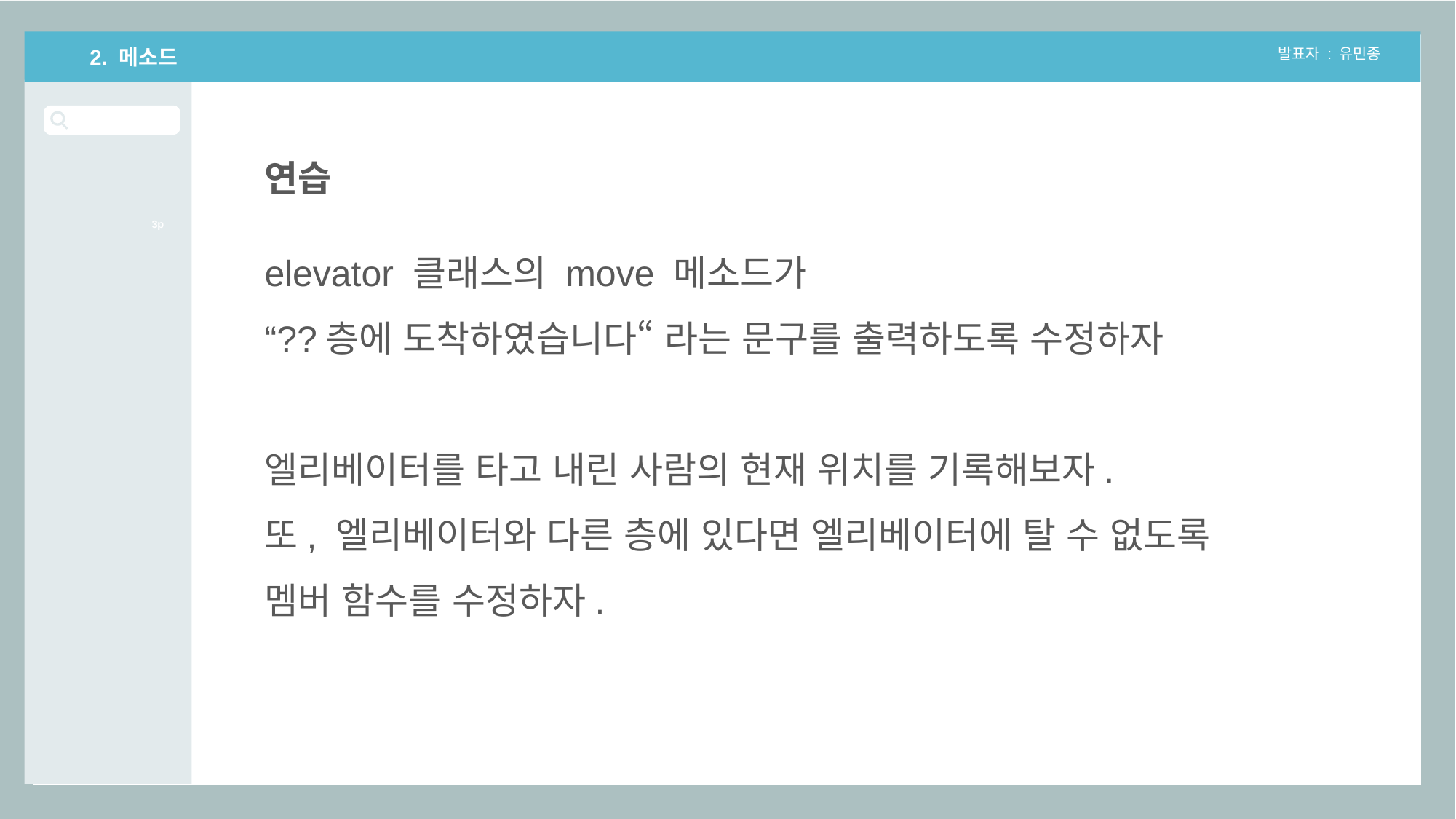

2. 메소드
발표자 : 유민종

연습
3p
elevator 클래스의 move 메소드가
“??층에 도착하였습니다“ 라는 문구를 출력하도록 수정하자

엘리베이터를 타고 내린 사람의 현재 위치를 기록해보자.
또, 엘리베이터와 다른 층에 있다면 엘리베이터에 탈 수 없도록
멤버 함수를 수정하자.